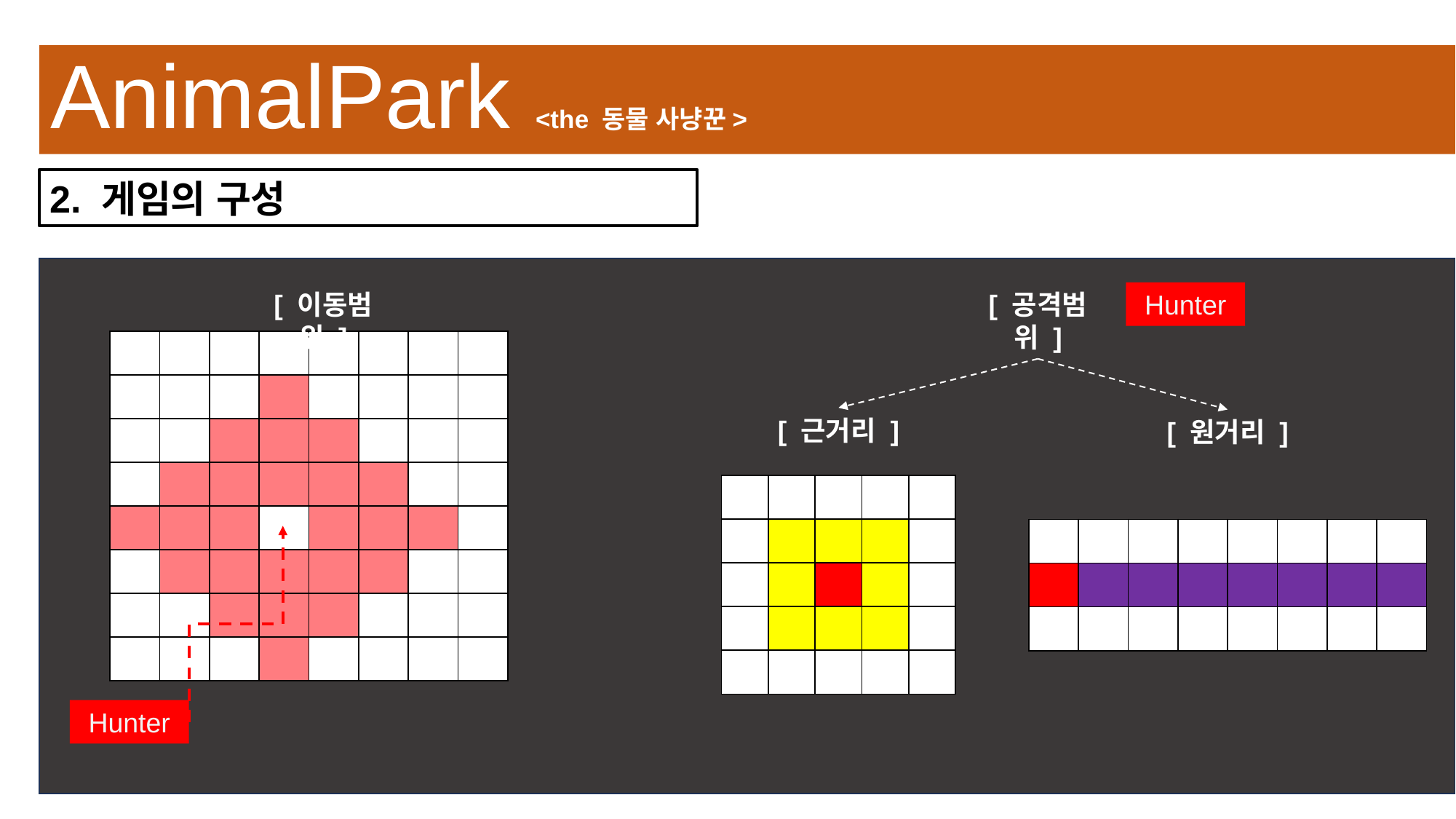

# AnimalPark <the 동물 사냥꾼>
2. 게임의 구성

Hunter
[ 이동범위 ]
[ 공격범위 ]
|  |  |  |  |  |  |  |  |
| --- | --- | --- | --- | --- | --- | --- | --- |
|  |  |  |  |  |  |  |  |
|  |  |  |  |  |  |  |  |
|  |  |  |  |  |  |  |  |
|  |  |  |  |  |  |  |  |
|  |  |  |  |  |  |  |  |
|  |  |  |  |  |  |  |  |
|  |  |  |  |  |  |  |  |
[ 근거리 ]
[ 원거리 ]
|  |  |  |  |  |
| --- | --- | --- | --- | --- |
|  |  |  |  |  |
|  |  |  |  |  |
|  |  |  |  |  |
|  |  |  |  |  |
|  |  |  |  |  |  |  |  |
| --- | --- | --- | --- | --- | --- | --- | --- |
|  |  |  |  |  |  |  |  |
|  |  |  |  |  |  |  |  |

Hunter